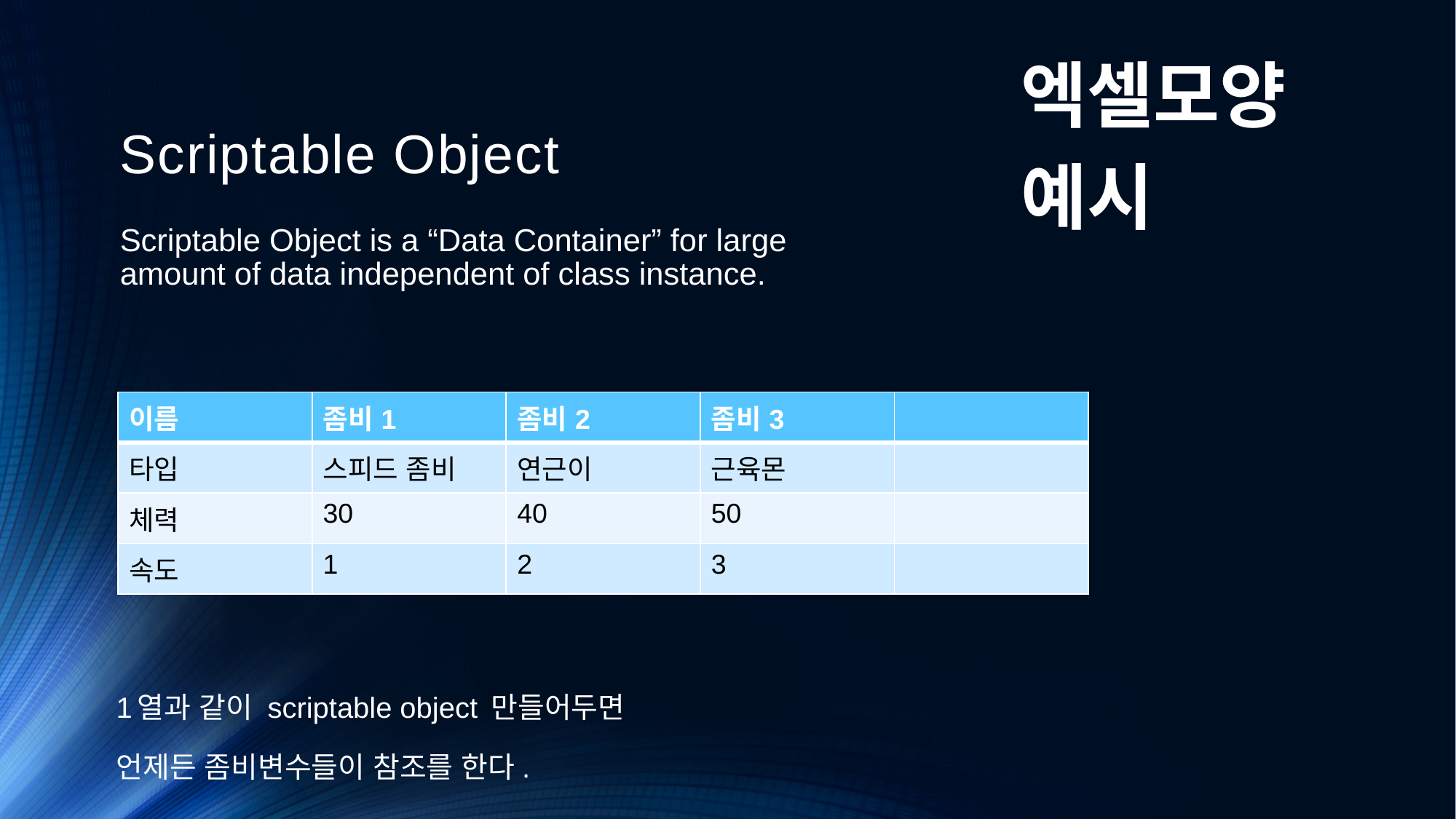

# Scriptable Object
엑셀모양
예시
Scriptable Object is a “Data Container” for large amount of data independent of class instance.
| 이름 | 좀비1 | 좀비2 | 좀비3 |  |
| --- | --- | --- | --- | --- |
| 타입 | 스피드 좀비 | 연근이 | 근육몬 |  |
| 체력 | 30 | 40 | 50 |  |
| 속도 | 1 | 2 | 3 |  |
1열과 같이 scriptable object 만들어두면
언제든 좀비변수들이 참조를 한다.